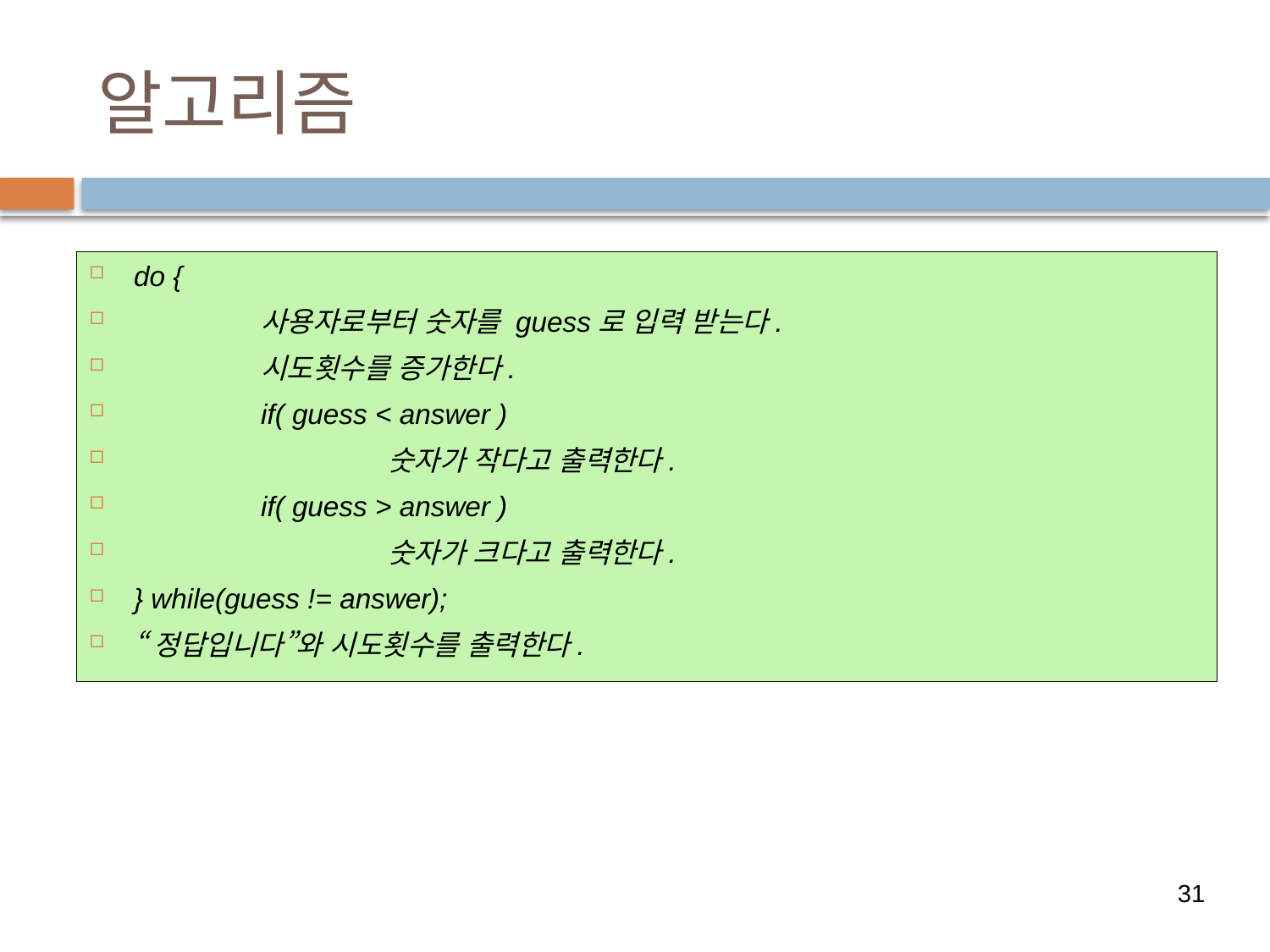

# 알고리즘
do {
	사용자로부터 숫자를 guess로 입력 받는다.
	시도횟수를 증가한다.
	if( guess < answer )
		숫자가 작다고 출력한다.
	if( guess > answer )
		숫자가 크다고 출력한다.
} while(guess != answer);
“정답입니다”와 시도횟수를 출력한다.
31